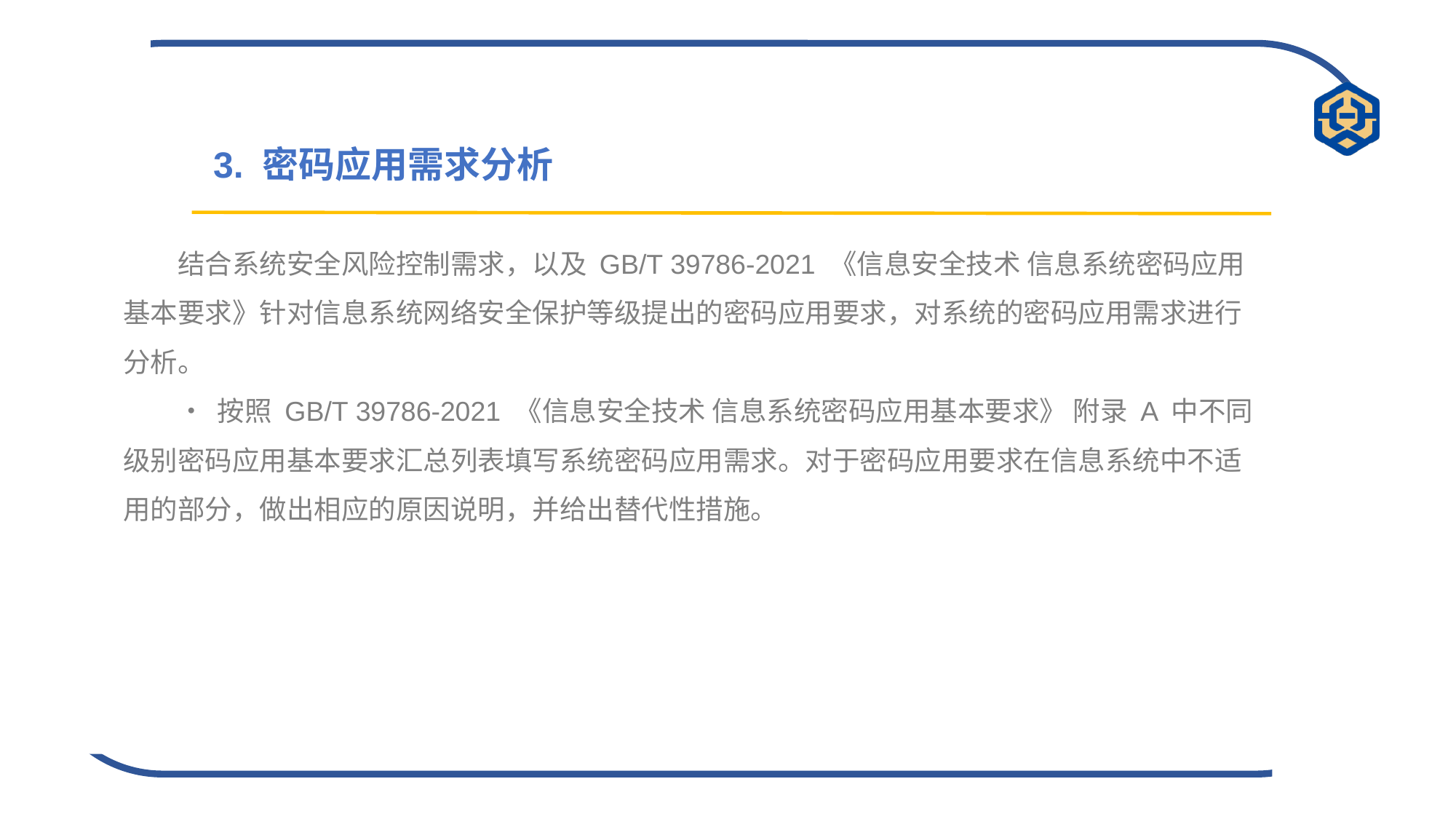

3. 密码应用需求分析
结合系统安全风险控制需求，以及 GB/T 39786-2021 《信息安全技术 信息系统密码应用基本要求》针对信息系统网络安全保护等级提出的密码应用要求，对系统的密码应用需求进行分析。
• 按照 GB/T 39786-2021 《信息安全技术 信息系统密码应用基本要求》 附录 A 中不同级别密码应用基本要求汇总列表填写系统密码应用需求。对于密码应用要求在信息系统中不适用的部分，做出相应的原因说明，并给出替代性措施。